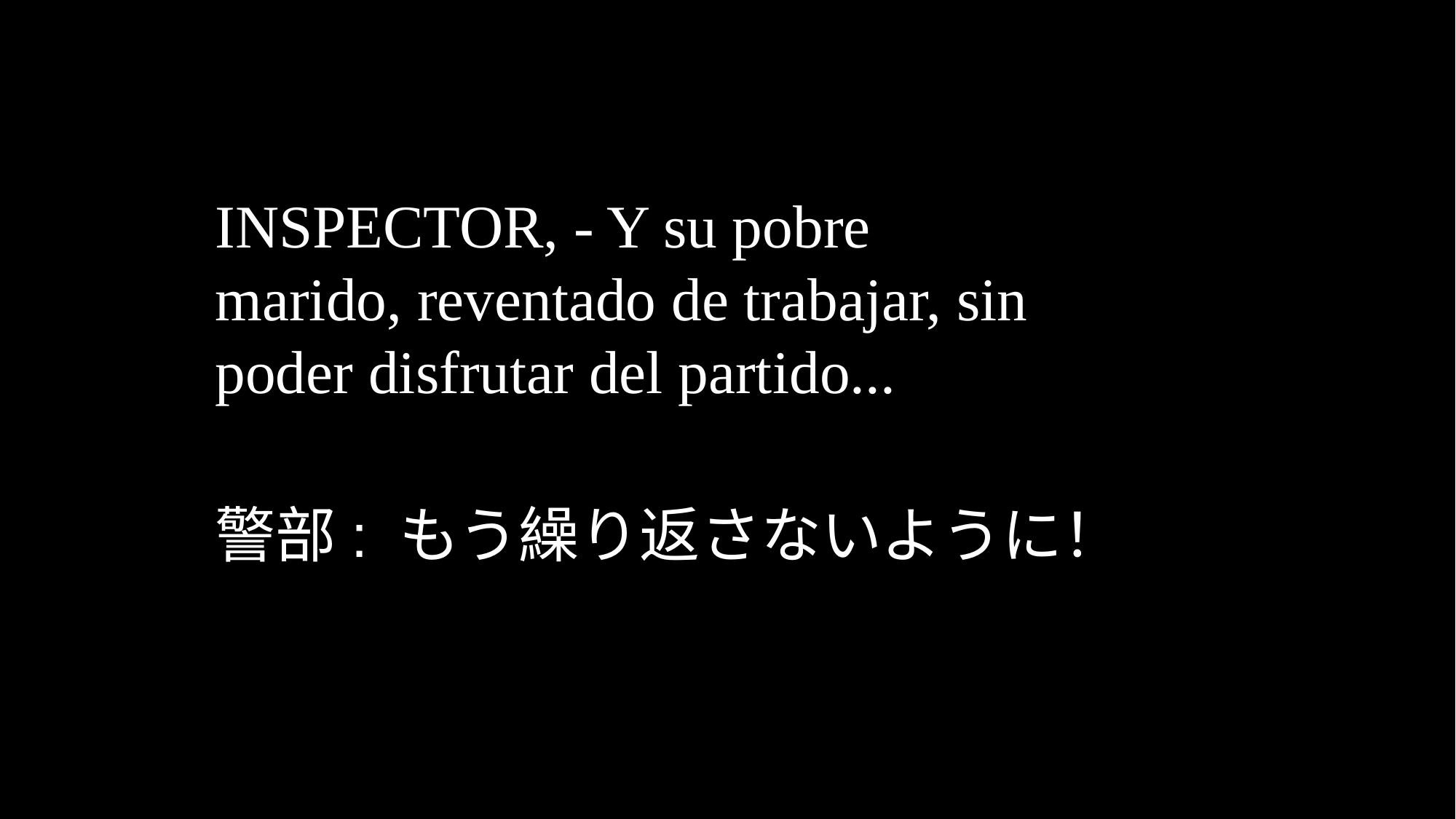

INSPECTOR, - Y su pobre marido, reventado de trabajar, sin poder disfrutar del partido...

警部: もう繰り返さないように！